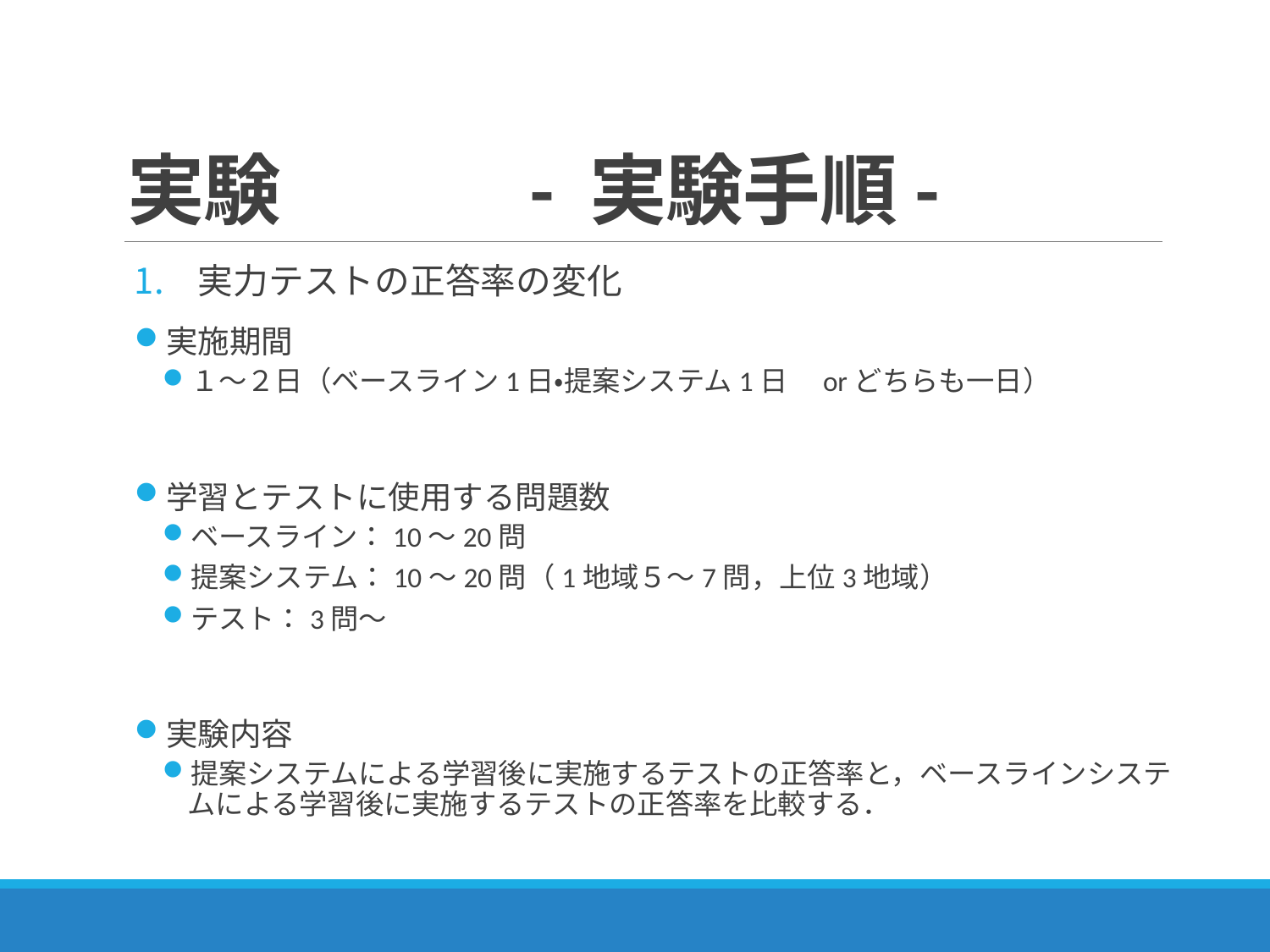

# 実験　　　- 実験手順-
実力テストの正答率の変化
実施期間
１～２日（ベースライン1日・提案システム1日　orどちらも一日）

学習とテストに使用する問題数
ベースライン：10～20問
提案システム：10～20問（1地域５～7問，上位3地域）
テスト：3問～

実験内容
提案システムによる学習後に実施するテストの正答率と，ベースラインシステムによる学習後に実施するテストの正答率を比較する．
18